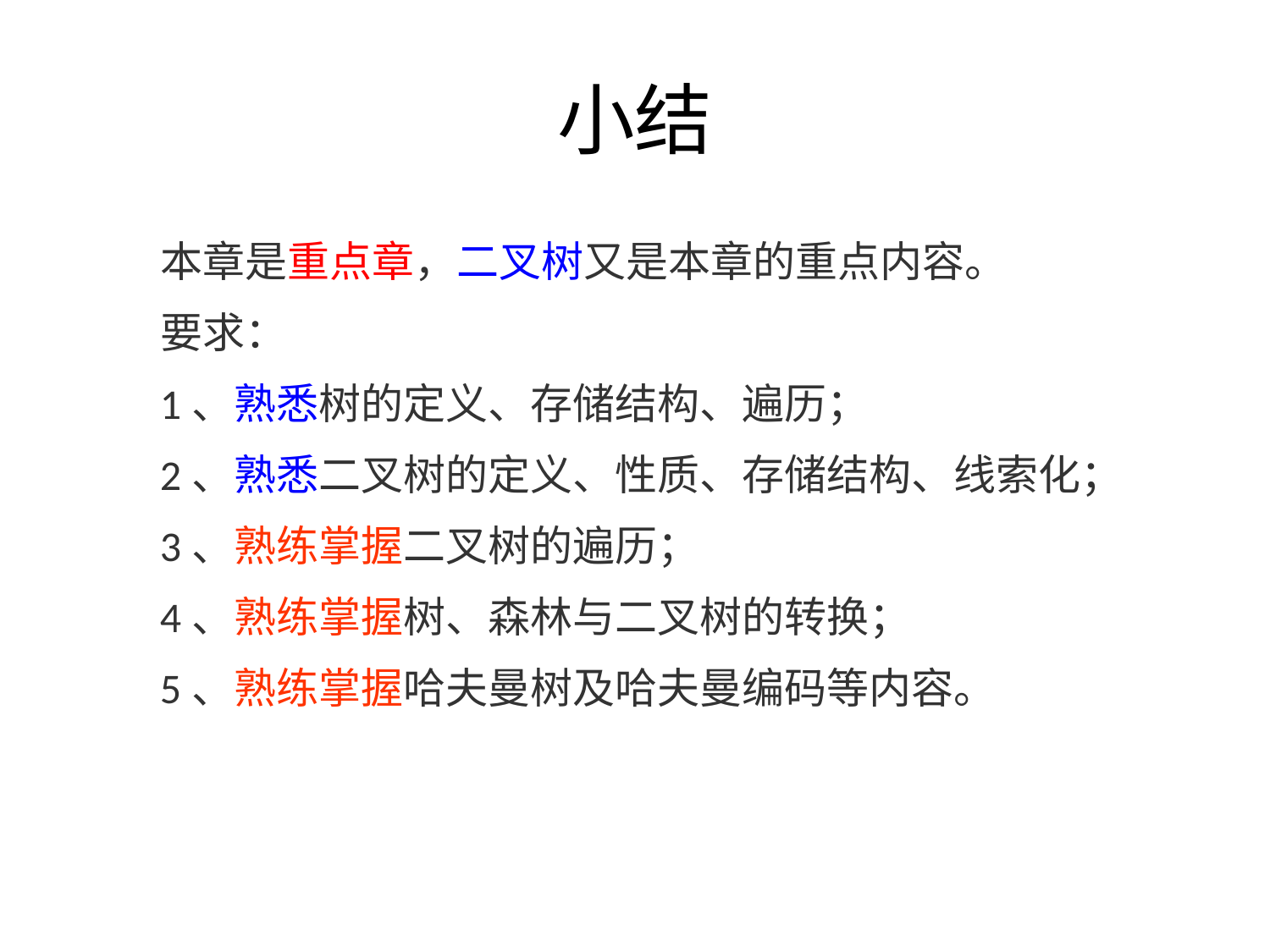

# 小结
        本章是重点章，二叉树又是本章的重点内容。
        要求：
         1、熟悉树的定义、存储结构、遍历；
         2、熟悉二叉树的定义、性质、存储结构、线索化；
         3、熟练掌握二叉树的遍历；
         4、熟练掌握树、森林与二叉树的转换；
         5、熟练掌握哈夫曼树及哈夫曼编码等内容。